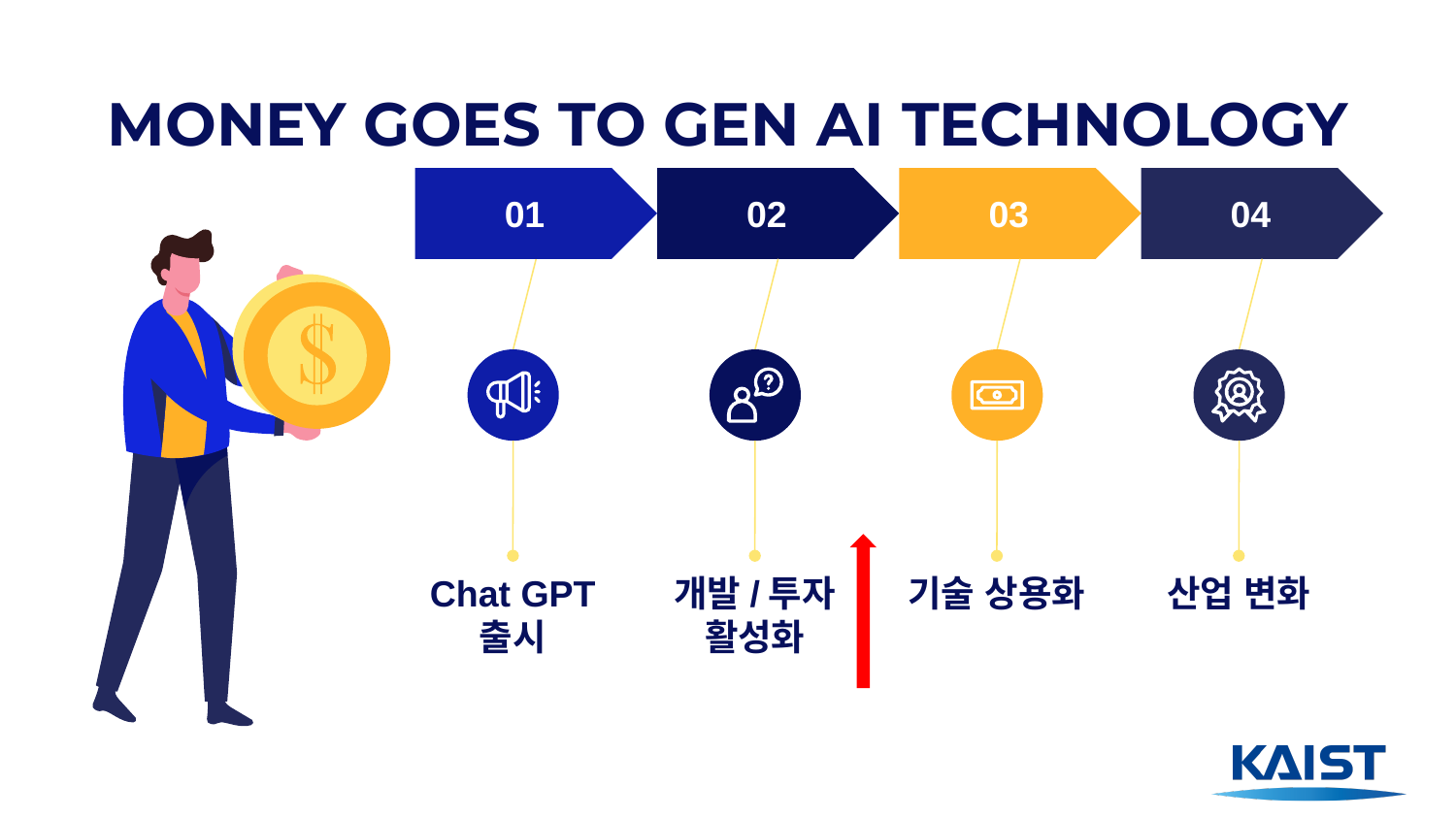

# MONEY GOES TO GEN AI TECHNOLOGY
01
02
03
04

Chat GPT 출시
개발/투자 활성화
기술 상용화
산업 변화